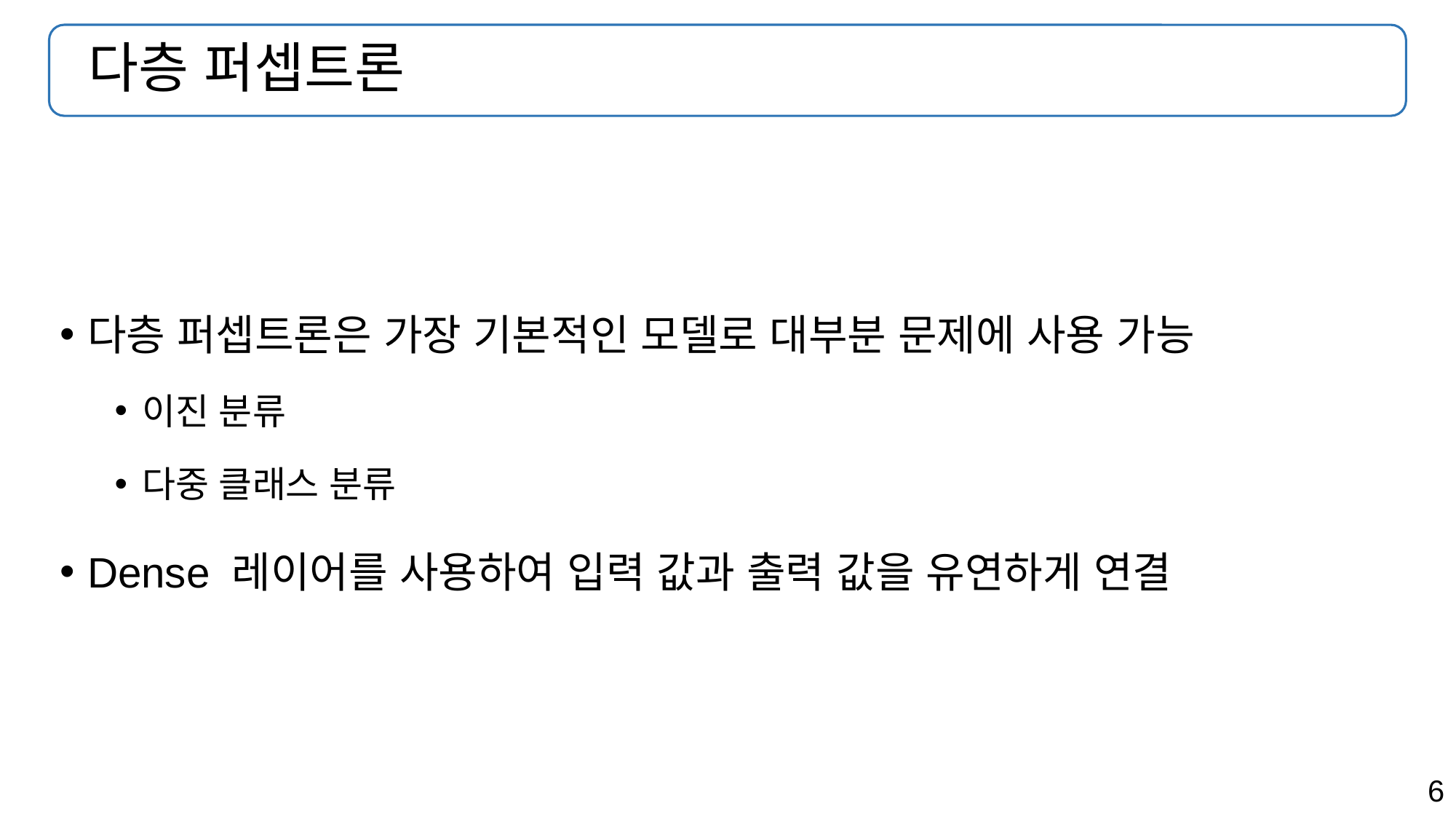

# 다층 퍼셉트론
다층 퍼셉트론은 가장 기본적인 모델로 대부분 문제에 사용 가능
이진 분류
다중 클래스 분류
Dense 레이어를 사용하여 입력 값과 출력 값을 유연하게 연결